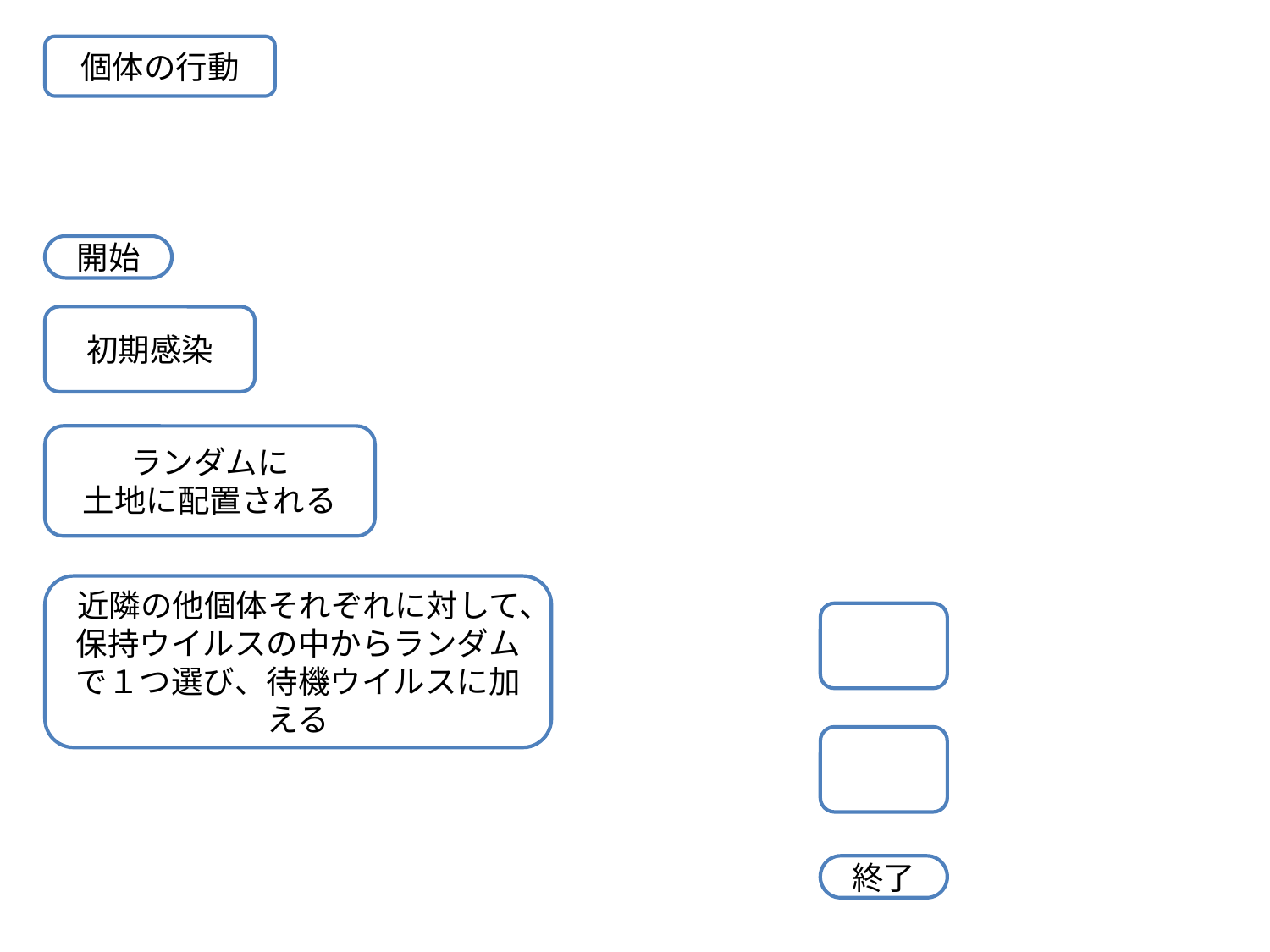

個体の行動
開始
初期感染
ランダムに
土地に配置される
近隣の他個体それぞれに対して、保持ウイルスの中からランダムで１つ選び、待機ウイルスに加える

終了